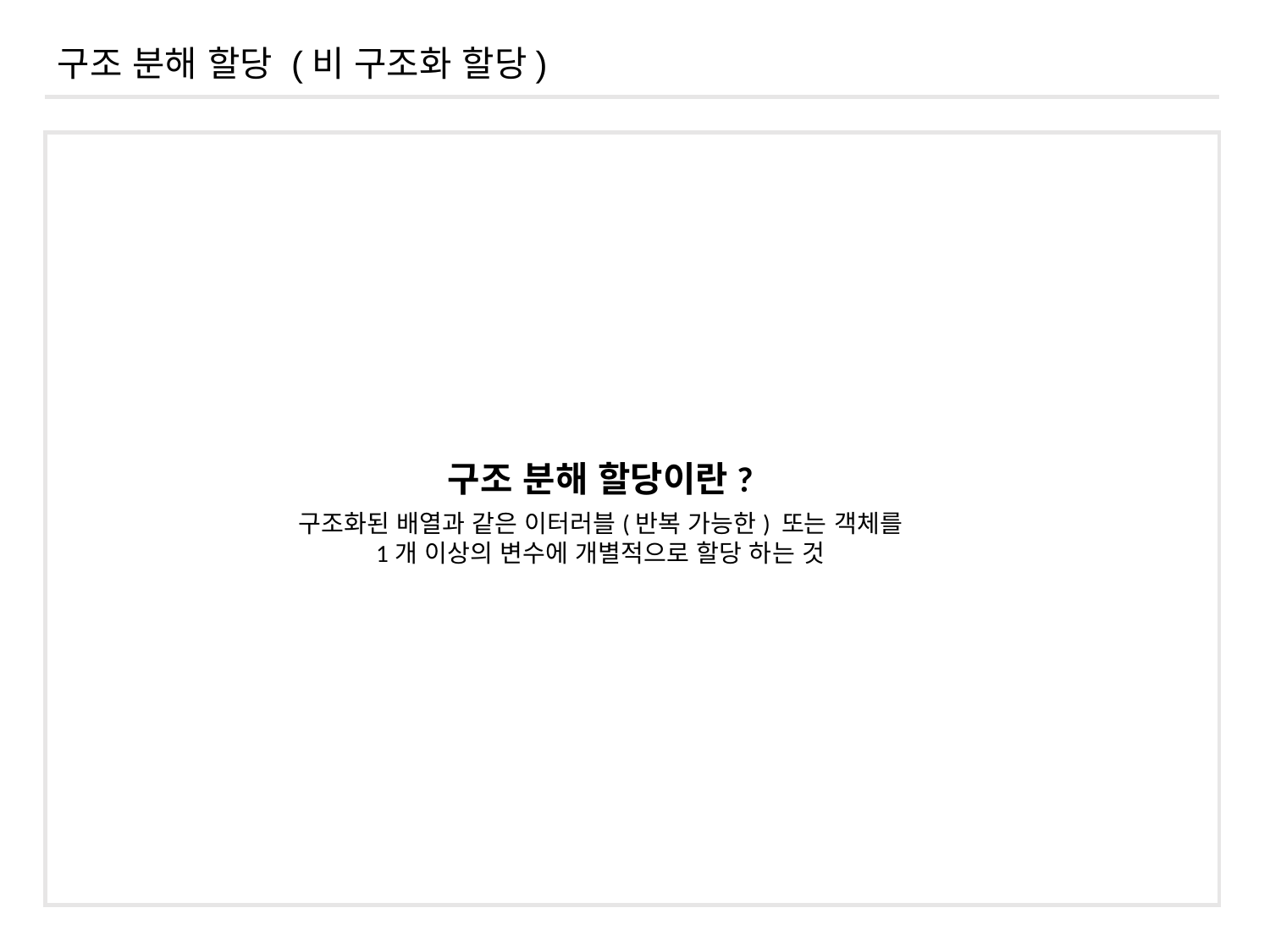

구조 분해 할당 (비 구조화 할당)

구조 분해 할당이란?
구조화된 배열과 같은 이터러블(반복 가능한) 또는 객체를
1개 이상의 변수에 개별적으로 할당 하는 것